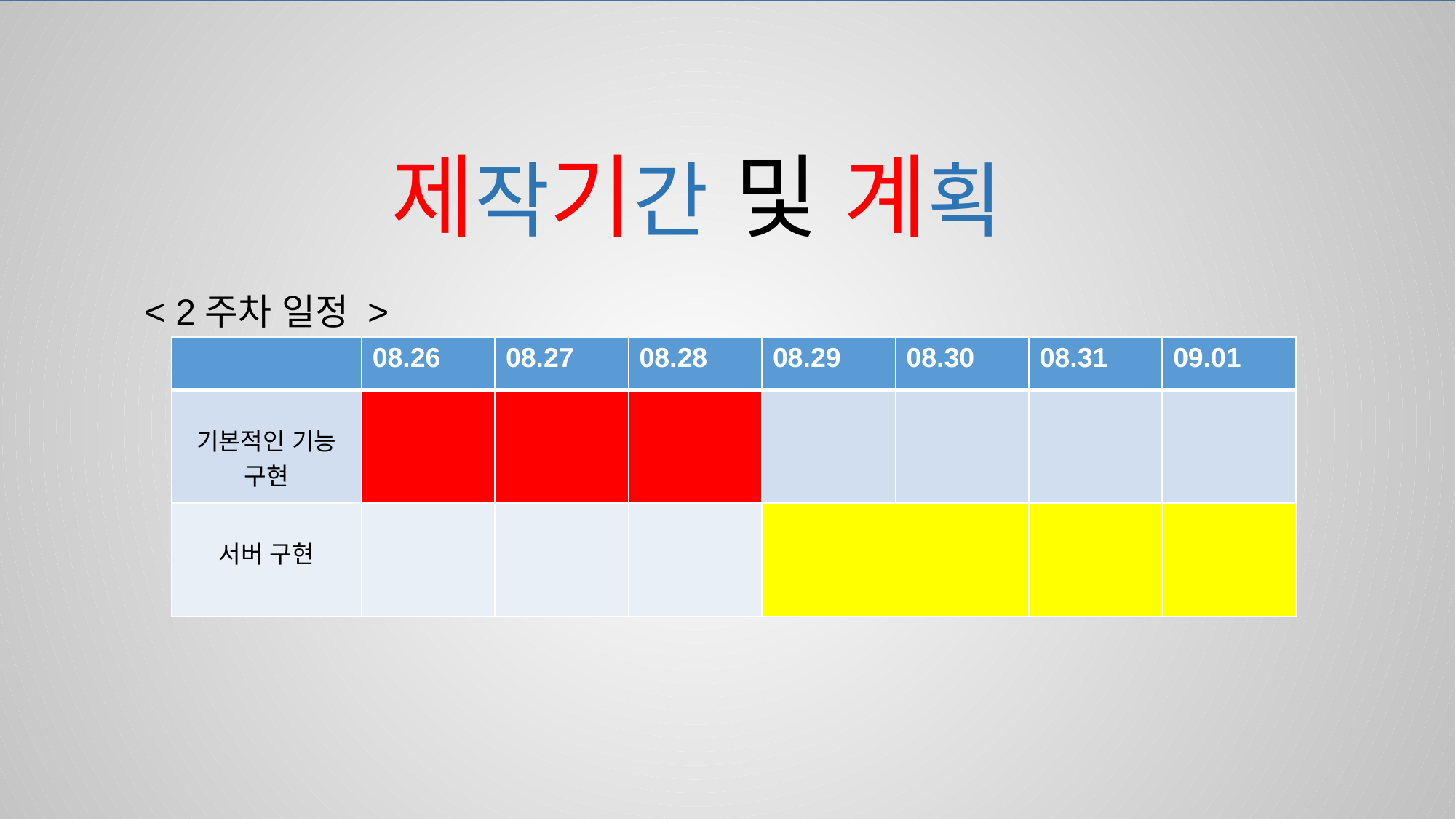

# 제작기간 및 계획
< 2주차 일정 >
|  | 08.26 | 08.27 | 08.28 | 08.29 | 08.30 | 08.31 | 09.01 |
| --- | --- | --- | --- | --- | --- | --- | --- |
| 기본적인 기능 구현 |  |  |  |  |  |  |  |
| 서버 구현 |  |  |  |  |  |  |  |